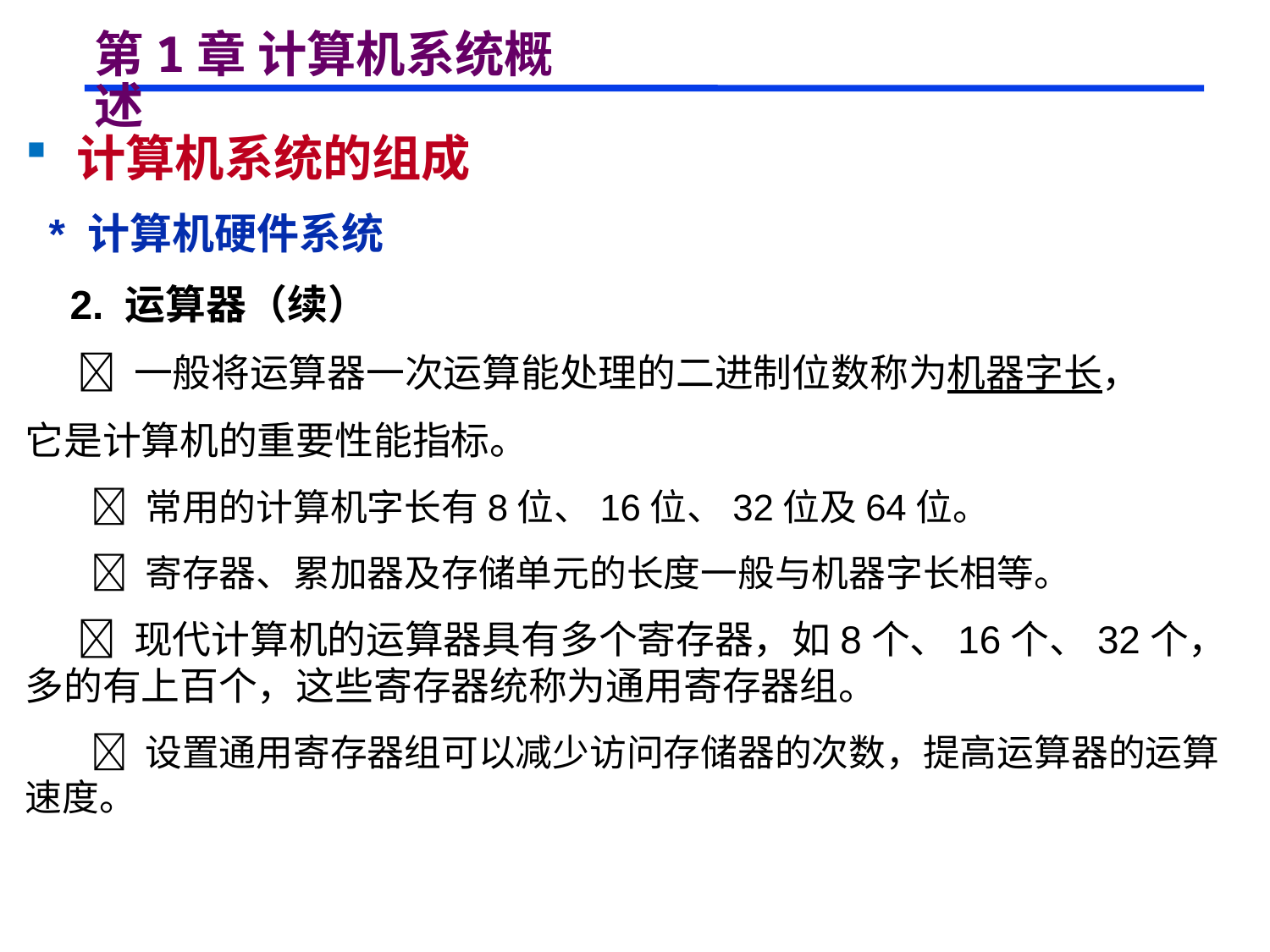

# 第1章 计算机系统概述
 计算机系统的组成
  * 计算机硬件系统
    2. 运算器（续）
      • 一般将运算器一次运算能处理的二进制位数称为机器字长，
它是计算机的重要性能指标。
        ♦ 常用的计算机字长有8位、16位、32位及64位。
        ♦ 寄存器、累加器及存储单元的长度一般与机器字长相等。
      • 现代计算机的运算器具有多个寄存器，如8个、16个、32个，多的有上百个，这些寄存器统称为通用寄存器组。
        ♦ 设置通用寄存器组可以减少访问存储器的次数，提高运算器的运算速度。